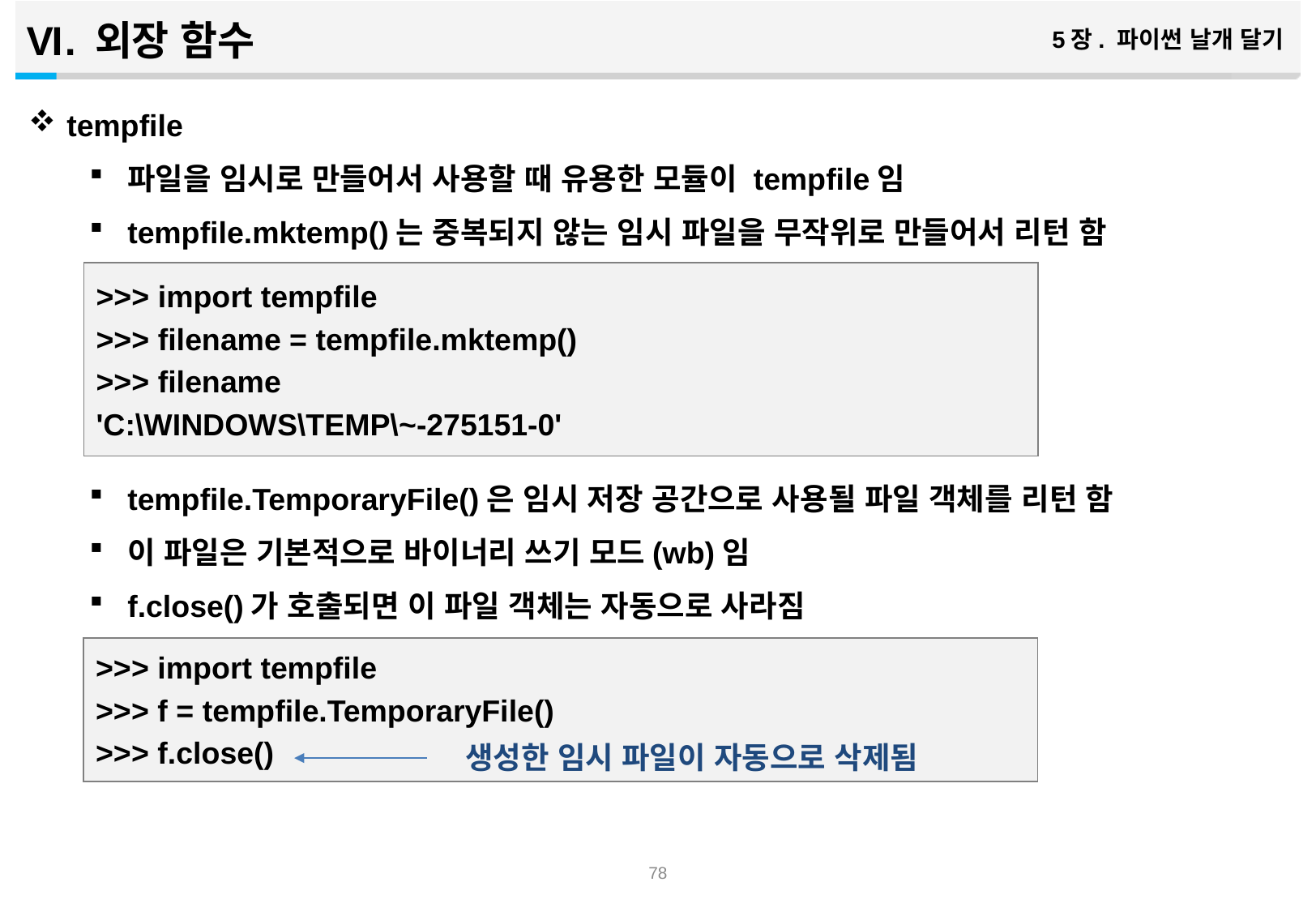

외장 함수
5장. 파이썬 날개 달기
tempfile
파일을 임시로 만들어서 사용할 때 유용한 모듈이 tempfile임
tempfile.mktemp()는 중복되지 않는 임시 파일을 무작위로 만들어서 리턴 함

tempfile.TemporaryFile()은 임시 저장 공간으로 사용될 파일 객체를 리턴 함
이 파일은 기본적으로 바이너리 쓰기 모드(wb)임
f.close()가 호출되면 이 파일 객체는 자동으로 사라짐

>>> import tempfile
>>> filename = tempfile.mktemp()
>>> filename
'C:\WINDOWS\TEMP\~-275151-0'
>>> import tempfile
>>> f = tempfile.TemporaryFile()
>>> f.close()
생성한 임시 파일이 자동으로 삭제됨
78